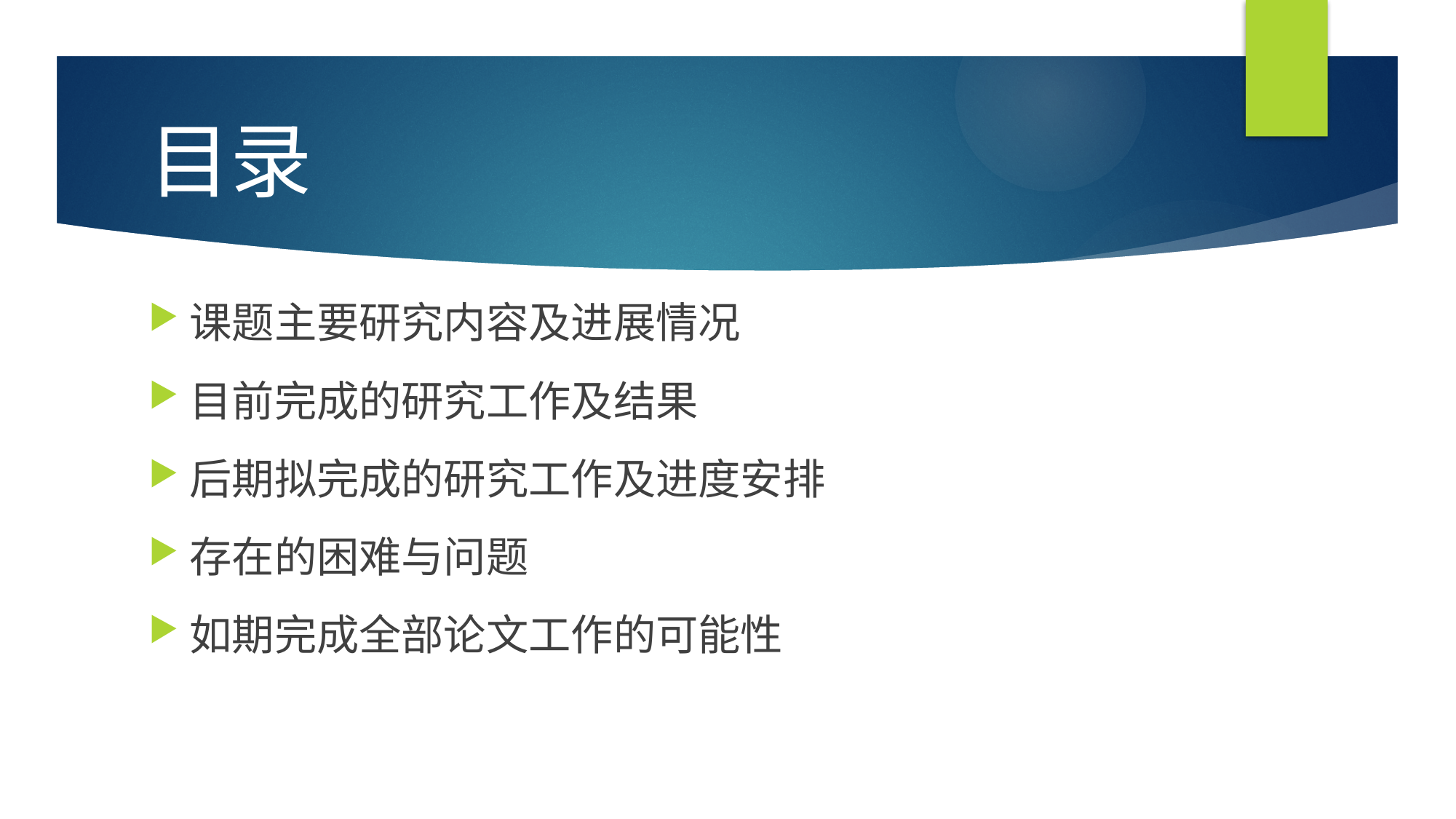

# 目录
课题主要研究内容及进展情况
目前完成的研究工作及结果
后期拟完成的研究工作及进度安排
存在的困难与问题
如期完成全部论文工作的可能性